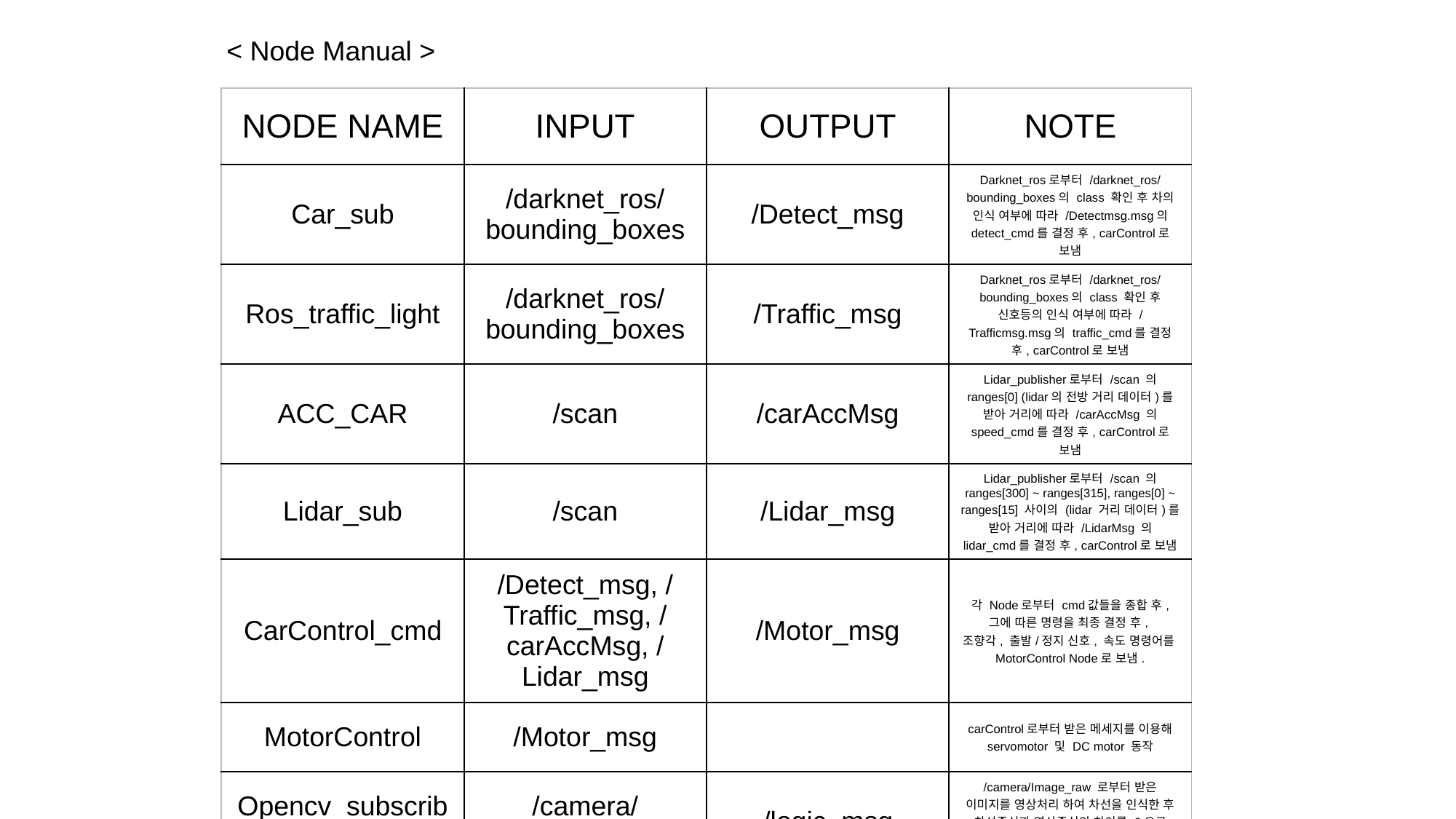

< Node Manual >
| NODE NAME | INPUT | OUTPUT | NOTE |
| --- | --- | --- | --- |
| Car\_sub | /darknet\_ros/bounding\_boxes | /Detect\_msg | Darknet\_ros로부터 /darknet\_ros/bounding\_boxes의 class 확인 후 차의 인식 여부에 따라 /Detectmsg.msg의 detect\_cmd를 결정 후, carControl로 보냄 |
| Ros\_traffic\_light | /darknet\_ros/bounding\_boxes | /Traffic\_msg | Darknet\_ros로부터 /darknet\_ros/bounding\_boxes의 class 확인 후 신호등의 인식 여부에 따라 /Trafficmsg.msg의 traffic\_cmd를 결정 후, carControl로 보냄 |
| ACC\_CAR | /scan | /carAccMsg | Lidar\_publisher로부터 /scan 의 ranges[0] (lidar의 전방 거리 데이터)를 받아 거리에 따라 /carAccMsg 의 speed\_cmd를 결정 후, carControl로 보냄 |
| Lidar\_sub | /scan | /Lidar\_msg | Lidar\_publisher로부터 /scan 의 ranges[300] ~ ranges[315], ranges[0] ~ ranges[15] 사이의 (lidar 거리 데이터)를 받아 거리에 따라 /LidarMsg 의 lidar\_cmd를 결정 후, carControl로 보냄 |
| CarControl\_cmd | /Detect\_msg, /Traffic\_msg, /carAccMsg, /Lidar\_msg | /Motor\_msg | 각 Node로부터 cmd값들을 종합 후, 그에 따른 명령을 최종 결정 후, 조향각, 출발/정지 신호, 속도 명령어를MotorControl Node로 보냄. |
| MotorControl | /Motor\_msg |  | carControl로부터 받은 메세지를 이용해 servomotor 및 DC motor 동작 |
| Opencv\_subscriber | /camera/Image\_raw | /logic\_msg | /camera/Image\_raw 로부터 받은 이미지를 영상처리 하여 차선을 인식한 후 차선중심과 영상중심의 차이를 0으로 만들도록 조향각 값을 계산하여 /logic\_msg로 보냄 |